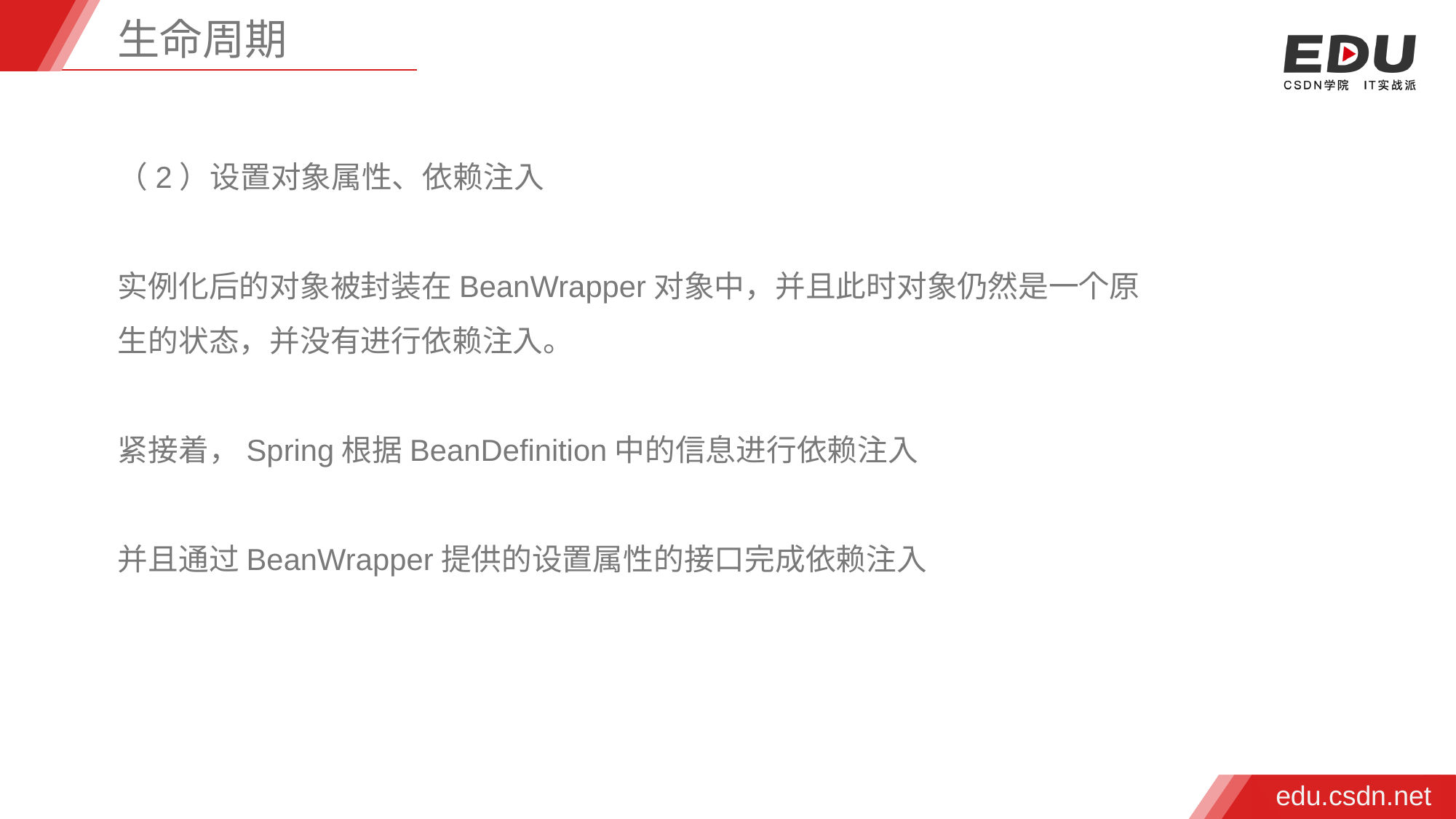

生命周期
（2）设置对象属性、依赖注入

实例化后的对象被封装在BeanWrapper对象中，并且此时对象仍然是一个原生的状态，并没有进行依赖注入。
紧接着，Spring根据BeanDefinition中的信息进行依赖注入

并且通过BeanWrapper提供的设置属性的接口完成依赖注入
edu.csdn.net